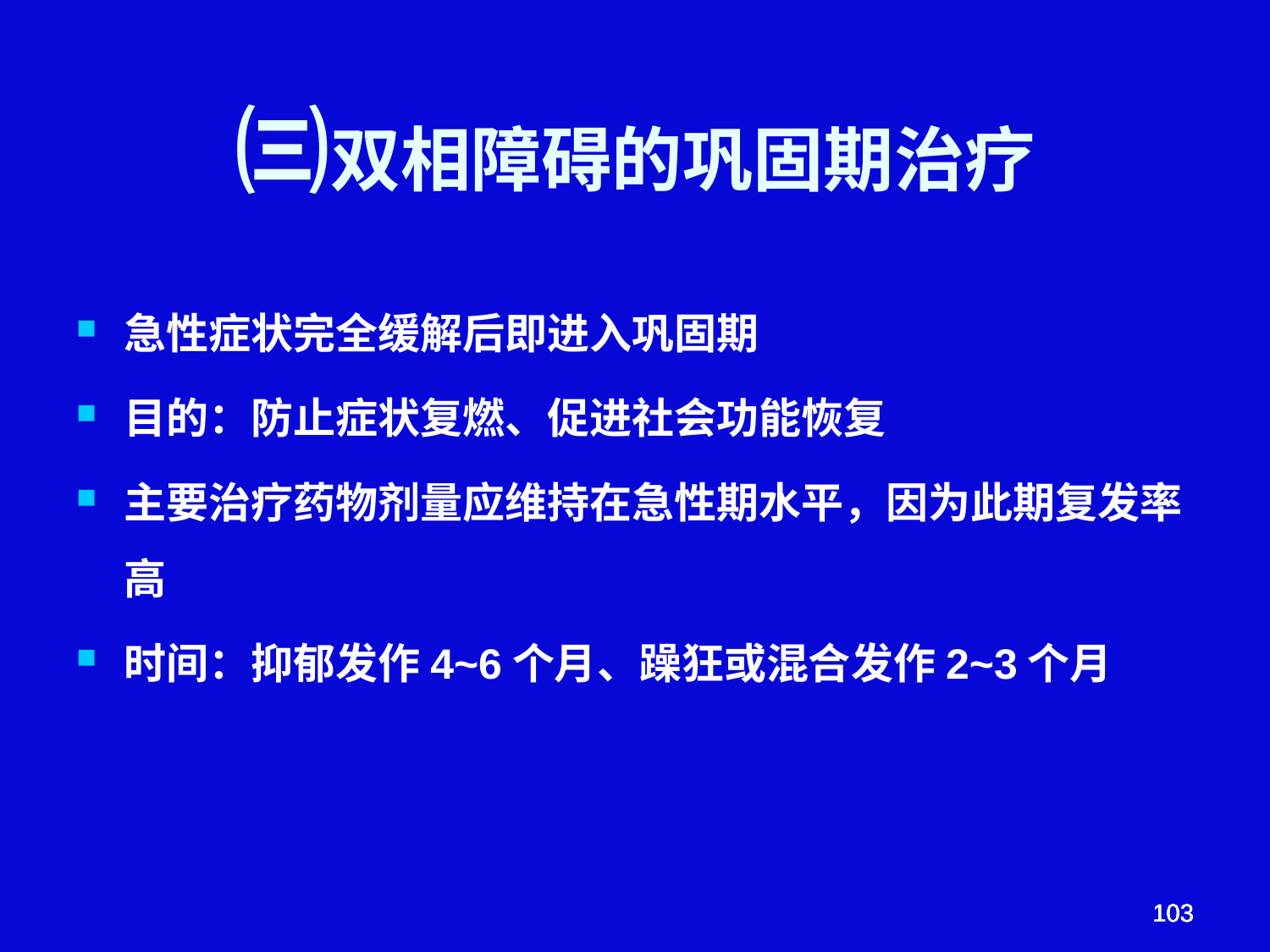

# ㈢双相障碍的巩固期治疗
急性症状完全缓解后即进入巩固期
目的：防止症状复燃、促进社会功能恢复
主要治疗药物剂量应维持在急性期水平，因为此期复发率高
时间：抑郁发作4~6个月、躁狂或混合发作2~3个月
103
103
103
103
103
103